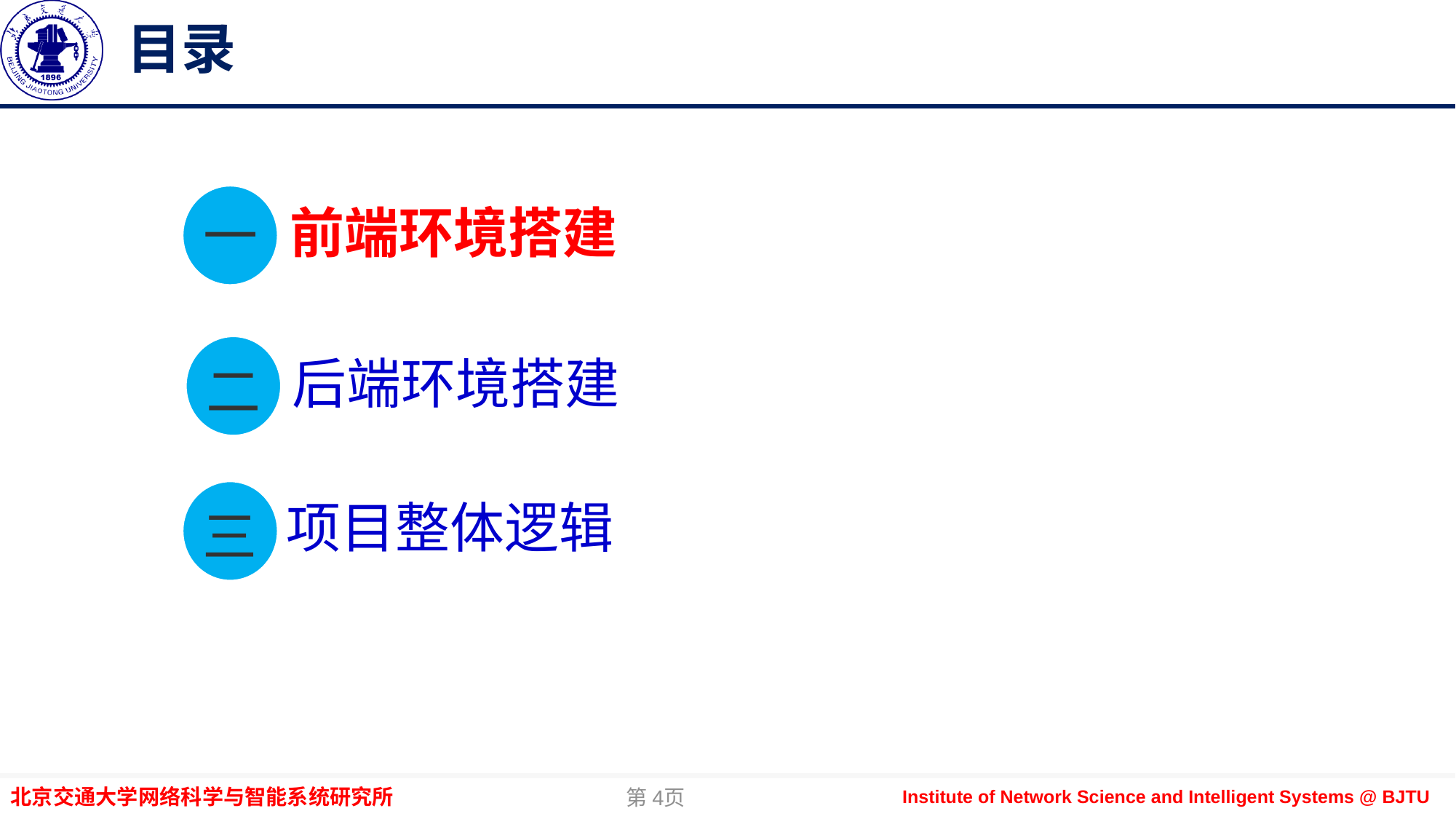

# 目录
前端环境搭建

一
后端环境搭建

二
项目整体逻辑

三
第4页